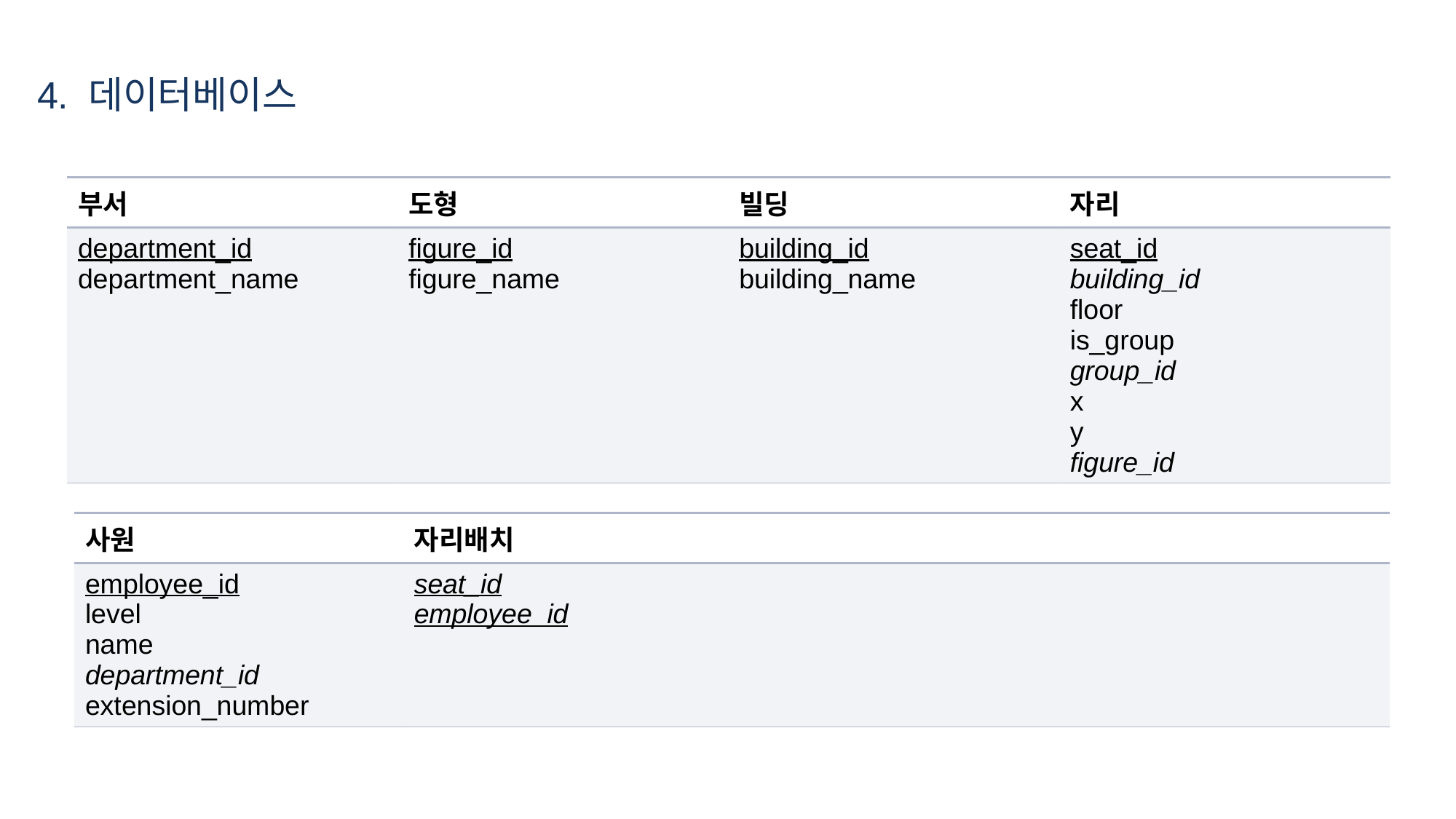

4. 데이터베이스
| 부서 | 도형 | 빌딩 | 자리 |
| --- | --- | --- | --- |
| department\_id department\_name | figure\_id figure\_name | building\_id building\_name | seat\_id building\_id floor is\_group group\_id x y figure\_id |
| 사원 | 자리배치 |  |  |
| --- | --- | --- | --- |
| employee\_id level name department\_id extension\_number | seat\_id employee\_id |  |  |